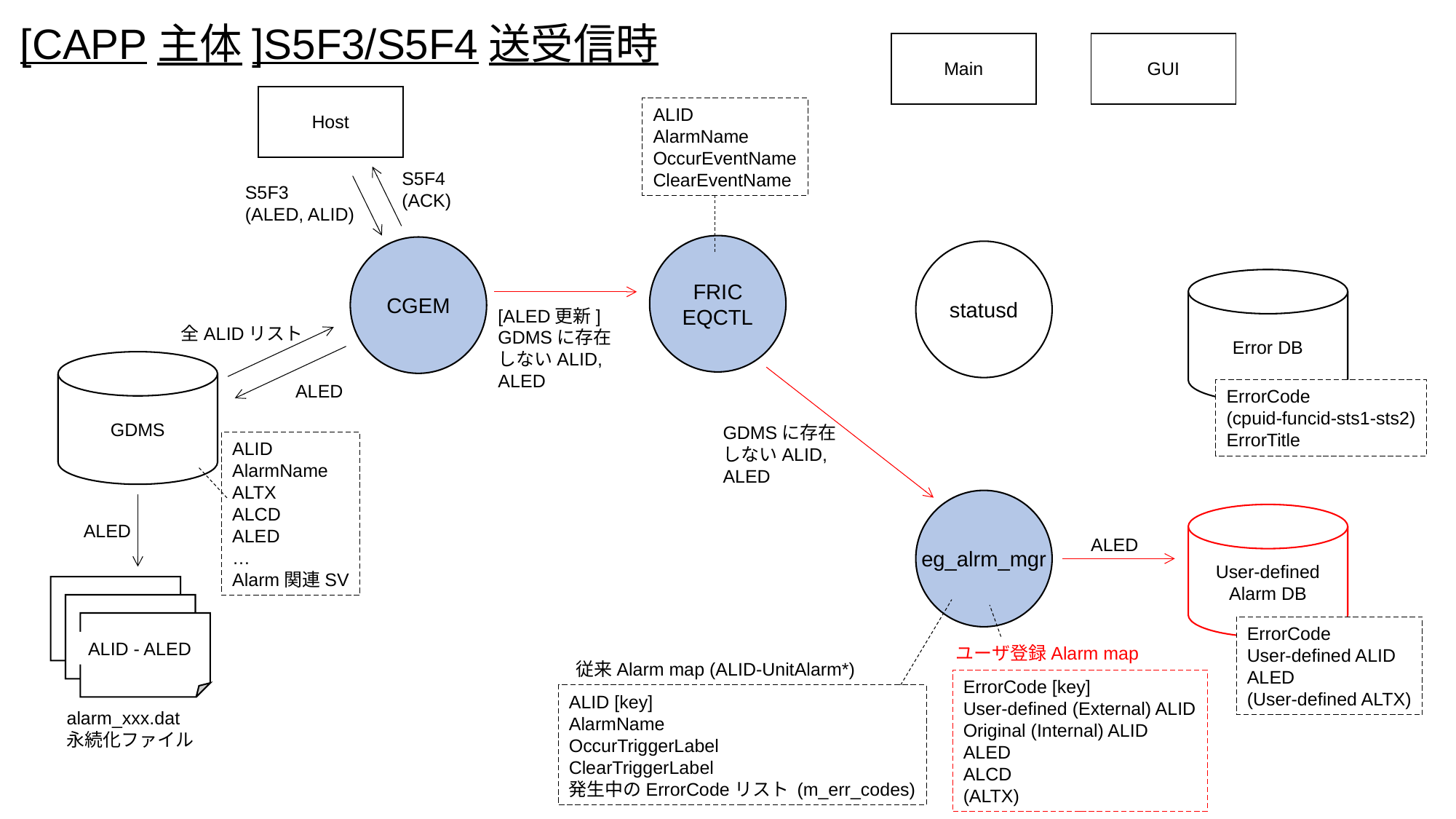

# [CAPP主体]S5F3/S5F4送受信時
| GUI |
| --- |
| Main |
| --- |
| Host |
| --- |
ALID
AlarmName
OccurEventName
ClearEventName
S5F4
(ACK)
S5F3
(ALED, ALID)
FRIC
EQCTL
CGEM
statusd
Error DB
[ALED更新]
GDMSに存在
しないALID,
ALED
全ALIDリスト
GDMS
ALED
ErrorCode
(cpuid-funcid-sts1-sts2)
ErrorTitle
GDMSに存在
しないALID,
ALED
ALID
AlarmName
ALTX
ALCD
ALED
…
Alarm関連SV
eg_alrm_mgr
User-defined
Alarm DB
ALED
ALED

ALID - ALED
alarm_xxx.dat
永続化ファイル
ErrorCode
User-defined ALID
ALED
(User-defined ALTX)
ユーザ登録Alarm map
ErrorCode [key]
User-defined (External) ALID
Original (Internal) ALID
ALED
ALCD
(ALTX)
従来Alarm map (ALID-UnitAlarm*)
ALID [key]
AlarmName
OccurTriggerLabel
ClearTriggerLabel
発生中のErrorCodeリスト (m_err_codes)